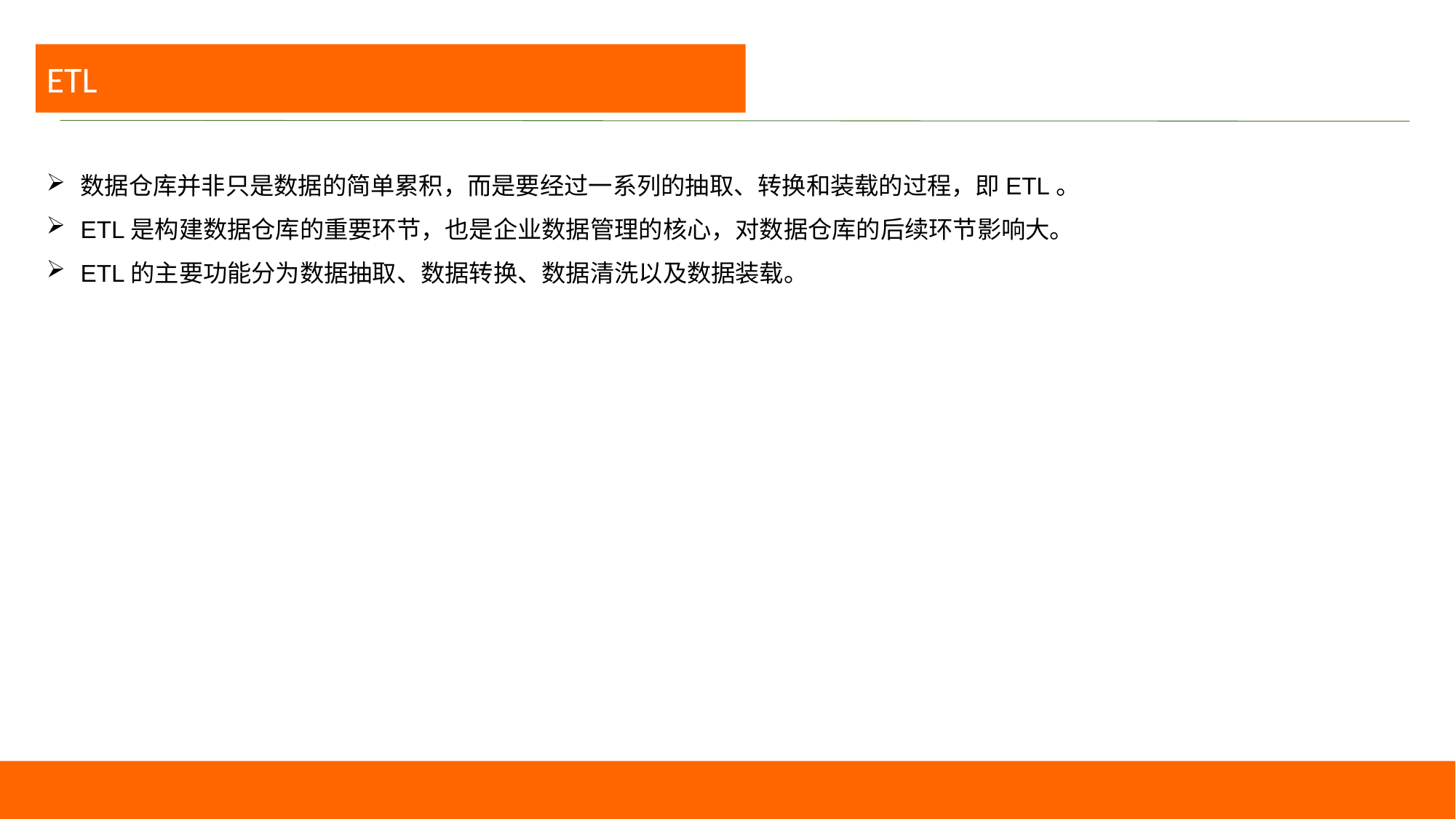

ETL
数据仓库并非只是数据的简单累积，而是要经过一系列的抽取、转换和装载的过程，即ETL。
ETL是构建数据仓库的重要环节，也是企业数据管理的核心，对数据仓库的后续环节影响大。
ETL的主要功能分为数据抽取、数据转换、数据清洗以及数据装载。
41